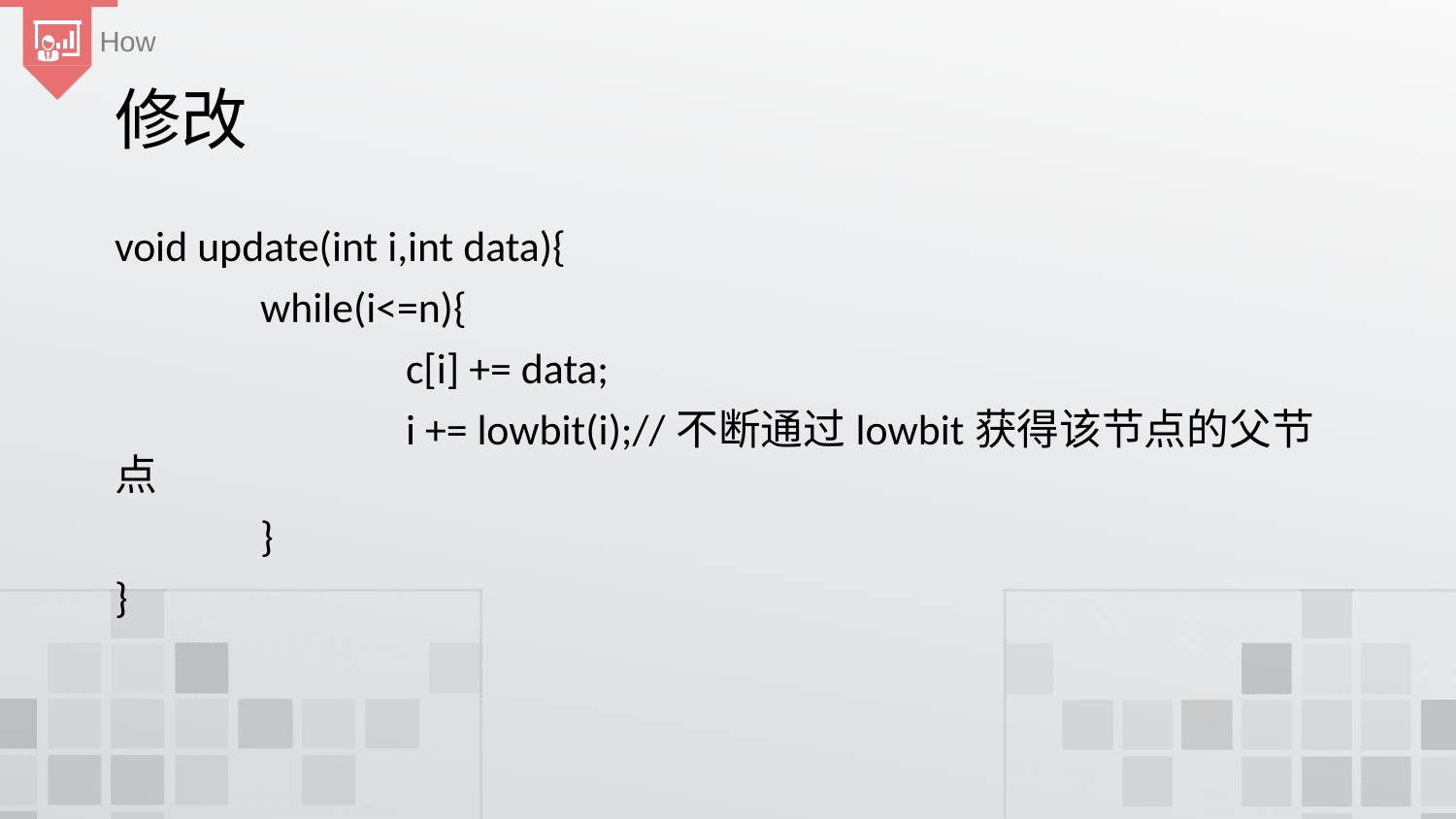

How
# 修改
void update(int i,int data){
	while(i<=n){
		c[i] += data;
		i += lowbit(i);//不断通过lowbit获得该节点的父节点
	}
}